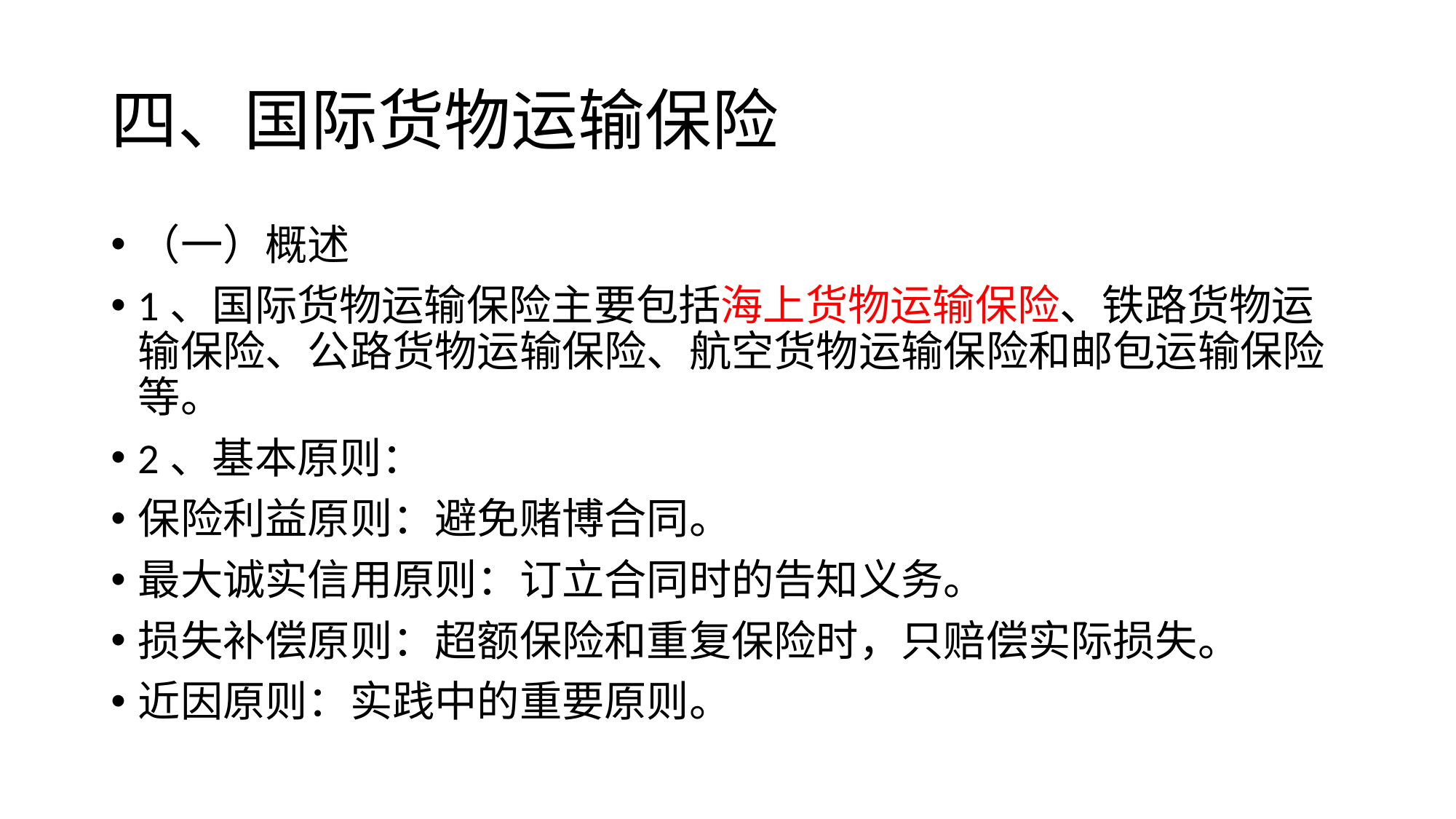

# 四、国际货物运输保险
（一）概述
1、国际货物运输保险主要包括海上货物运输保险、铁路货物运输保险、公路货物运输保险、航空货物运输保险和邮包运输保险等。
2、基本原则：
保险利益原则：避免赌博合同。
最大诚实信用原则：订立合同时的告知义务。
损失补偿原则：超额保险和重复保险时，只赔偿实际损失。
近因原则：实践中的重要原则。